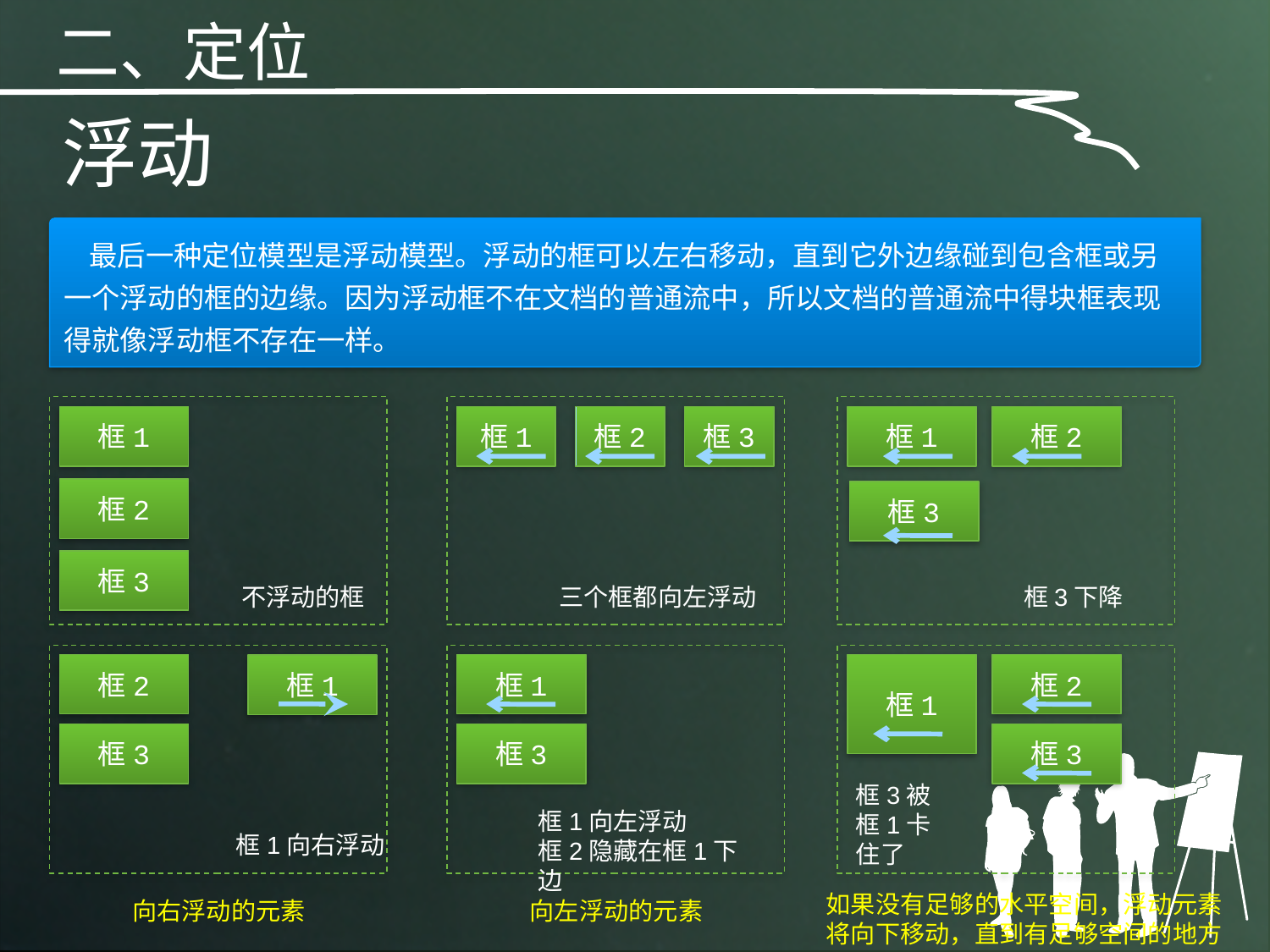

二、定位

浮动
   最后一种定位模型是浮动模型。浮动的框可以左右移动，直到它外边缘碰到包含框或另一个浮动的框的边缘。因为浮动框不在文档的普通流中，所以文档的普通流中得块框表现得就像浮动框不存在一样。

框1
框2
框3
不浮动的框

框2
框1
框3
框1向右浮动
向右浮动的元素

框1
框2
框3
三个框都向左浮动

框1
框3
框1向左浮动
框2隐藏在框1下边
向左浮动的元素

框1
框2
框3
框3下降

框1
框2
框3
框3被框1卡住了
如果没有足够的水平空间，浮动元素将向下移动，直到有足够空间的地方